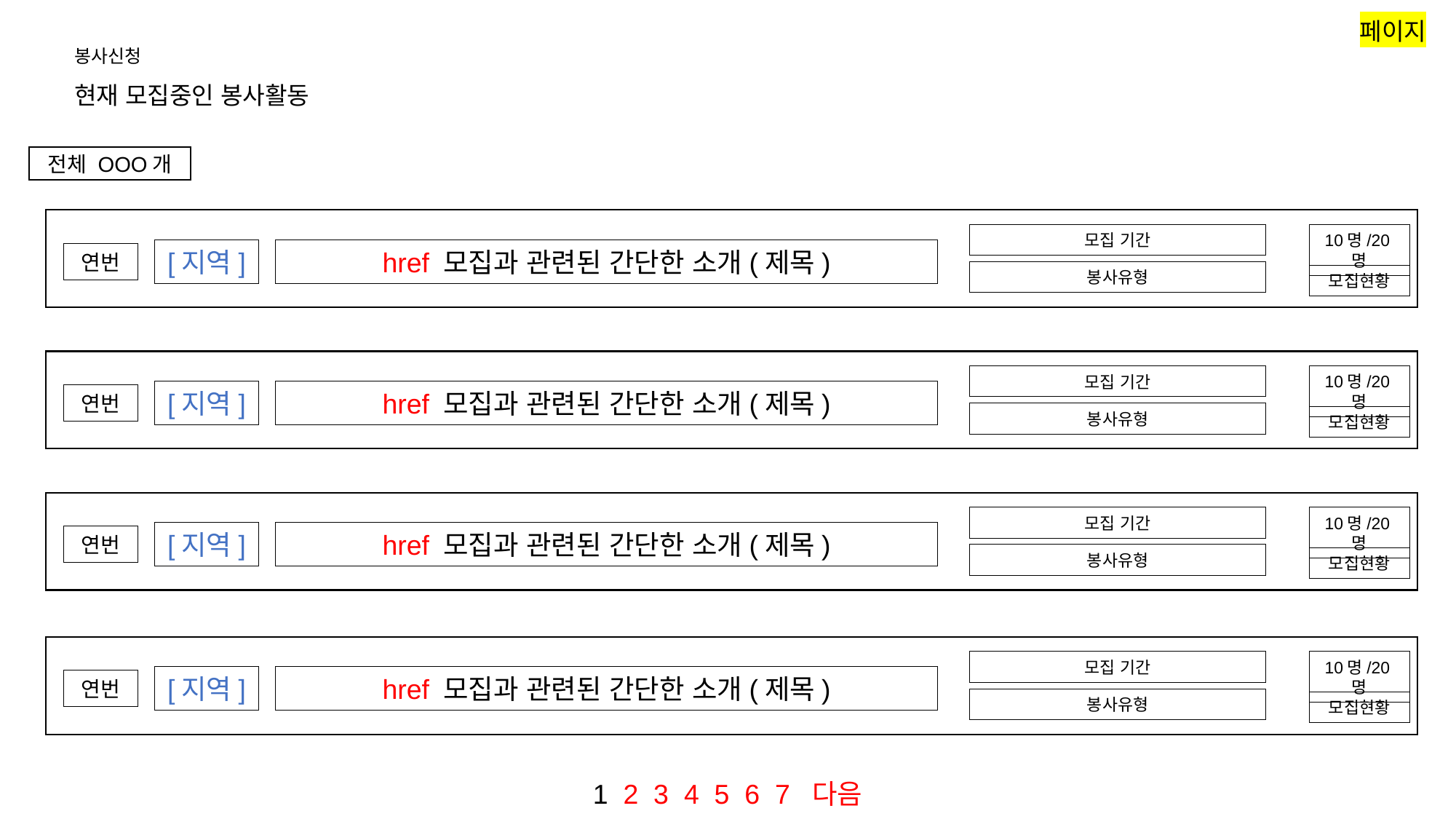

페이지
봉사신청
현재 모집중인 봉사활동
전체 OOO개

모집 기간
10명/20명
[지역]
href 모집과 관련된 간단한 소개(제목)
연번
봉사유형
모집현황

모집 기간
10명/20명
[지역]
href 모집과 관련된 간단한 소개(제목)
연번
봉사유형
모집현황

모집 기간
10명/20명
[지역]
href 모집과 관련된 간단한 소개(제목)
연번
봉사유형
모집현황

모집 기간
10명/20명
[지역]
href 모집과 관련된 간단한 소개(제목)
연번
봉사유형
모집현황
1  2  3  4  5  6  7  다음